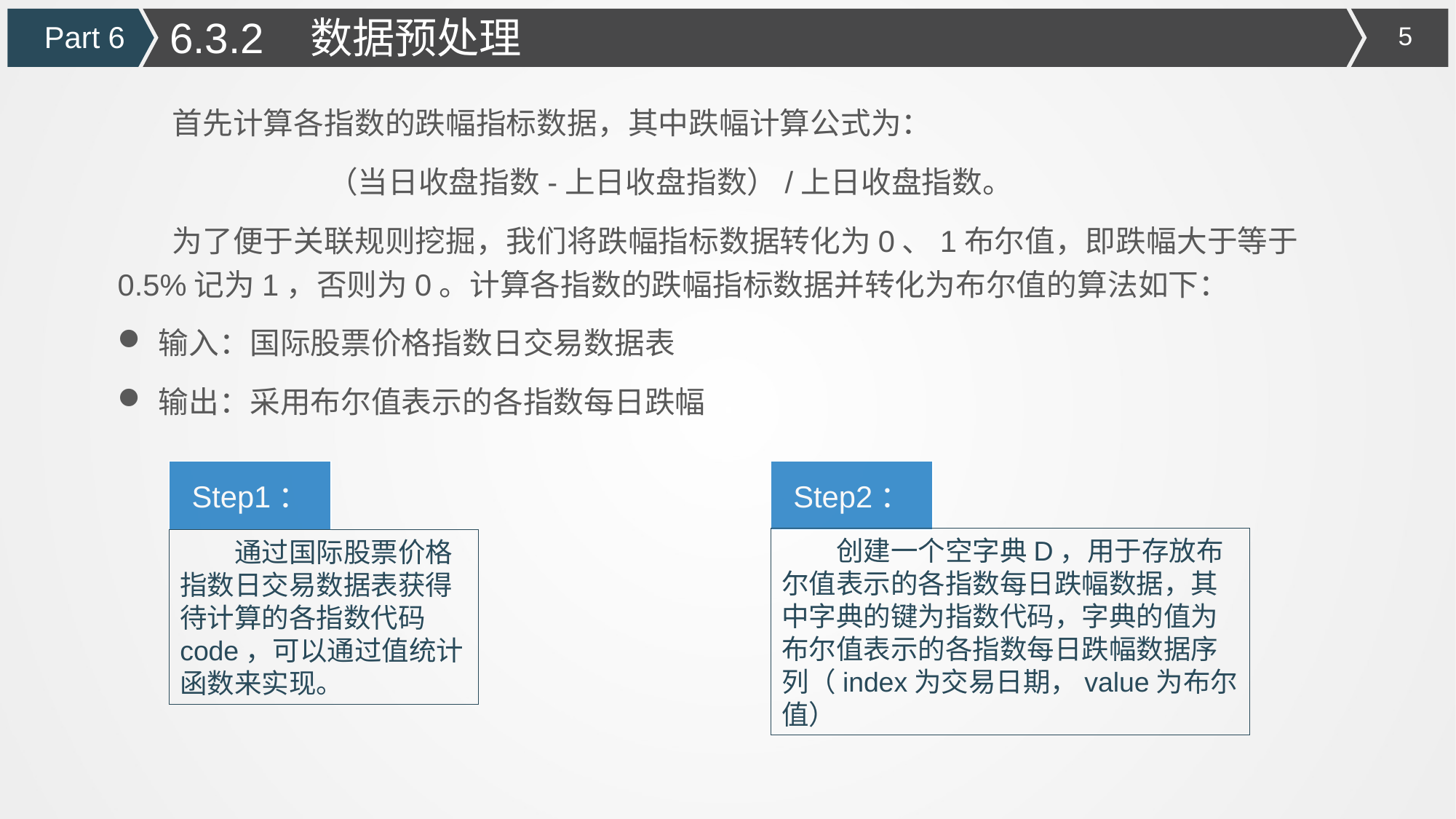

6.3.2   数据预处理
Part 6
首先计算各指数的跌幅指标数据，其中跌幅计算公式为：
                      （当日收盘指数-上日收盘指数）/上日收盘指数。
为了便于关联规则挖掘，我们将跌幅指标数据转化为0、1布尔值，即跌幅大于等于0.5%记为1，否则为0。计算各指数的跌幅指标数据并转化为布尔值的算法如下：
输入：国际股票价格指数日交易数据表
输出：采用布尔值表示的各指数每日跌幅
Step1：
Step2：
创建一个空字典D，用于存放布尔值表示的各指数每日跌幅数据，其中字典的键为指数代码，字典的值为布尔值表示的各指数每日跌幅数据序列（index为交易日期，value为布尔值）
通过国际股票价格指数日交易数据表获得待计算的各指数代码code，可以通过值统计函数来实现。